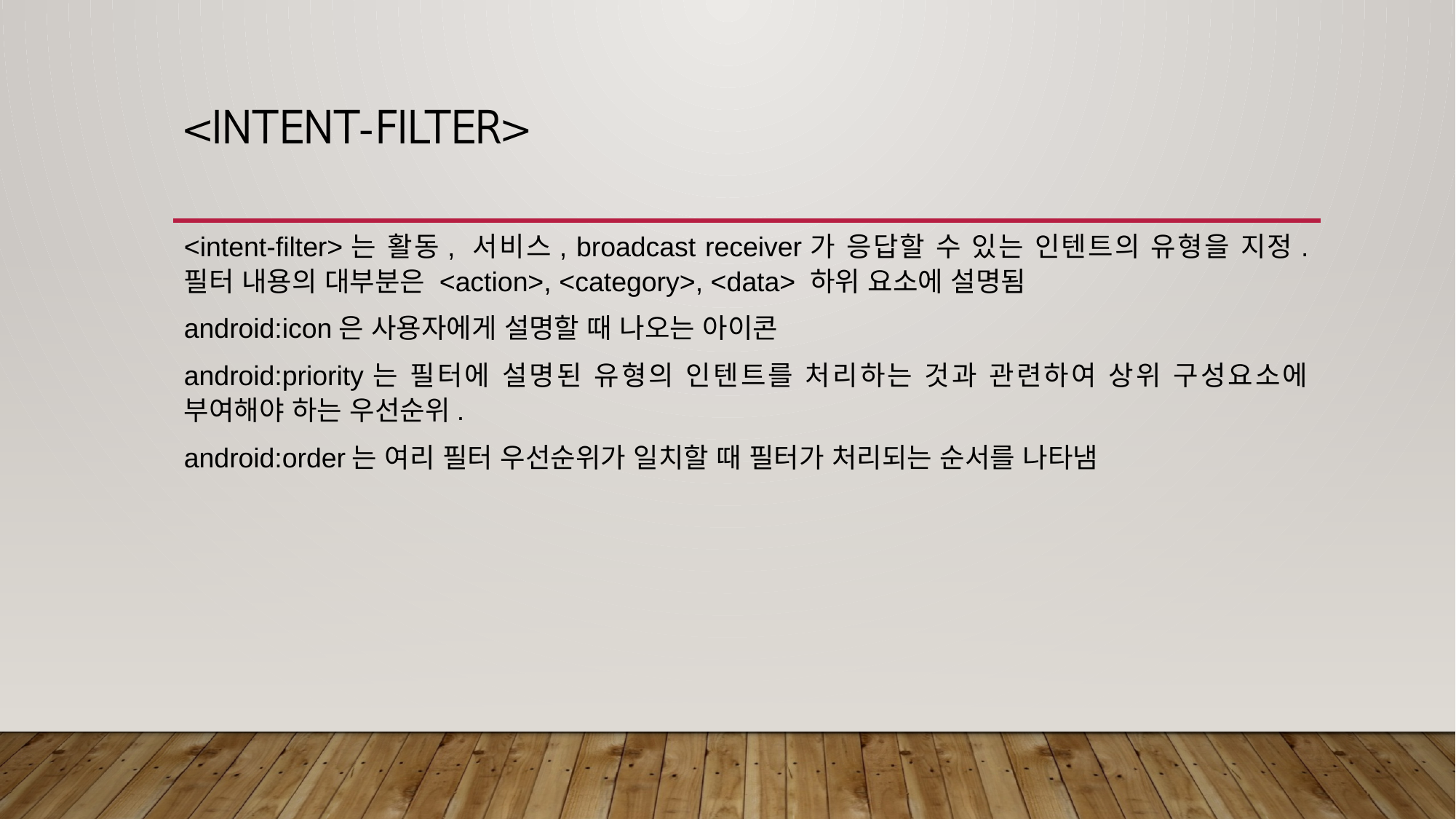

# <intent-filter>
<intent-filter>는 활동, 서비스, broadcast receiver가 응답할 수 있는 인텐트의 유형을 지정. 필터 내용의 대부분은 <action>, <category>, <data> 하위 요소에 설명됨
android:icon은 사용자에게 설명할 때 나오는 아이콘
android:priority는 필터에 설명된 유형의 인텐트를 처리하는 것과 관련하여 상위 구성요소에 부여해야 하는 우선순위.
android:order는 여리 필터 우선순위가 일치할 때 필터가 처리되는 순서를 나타냄